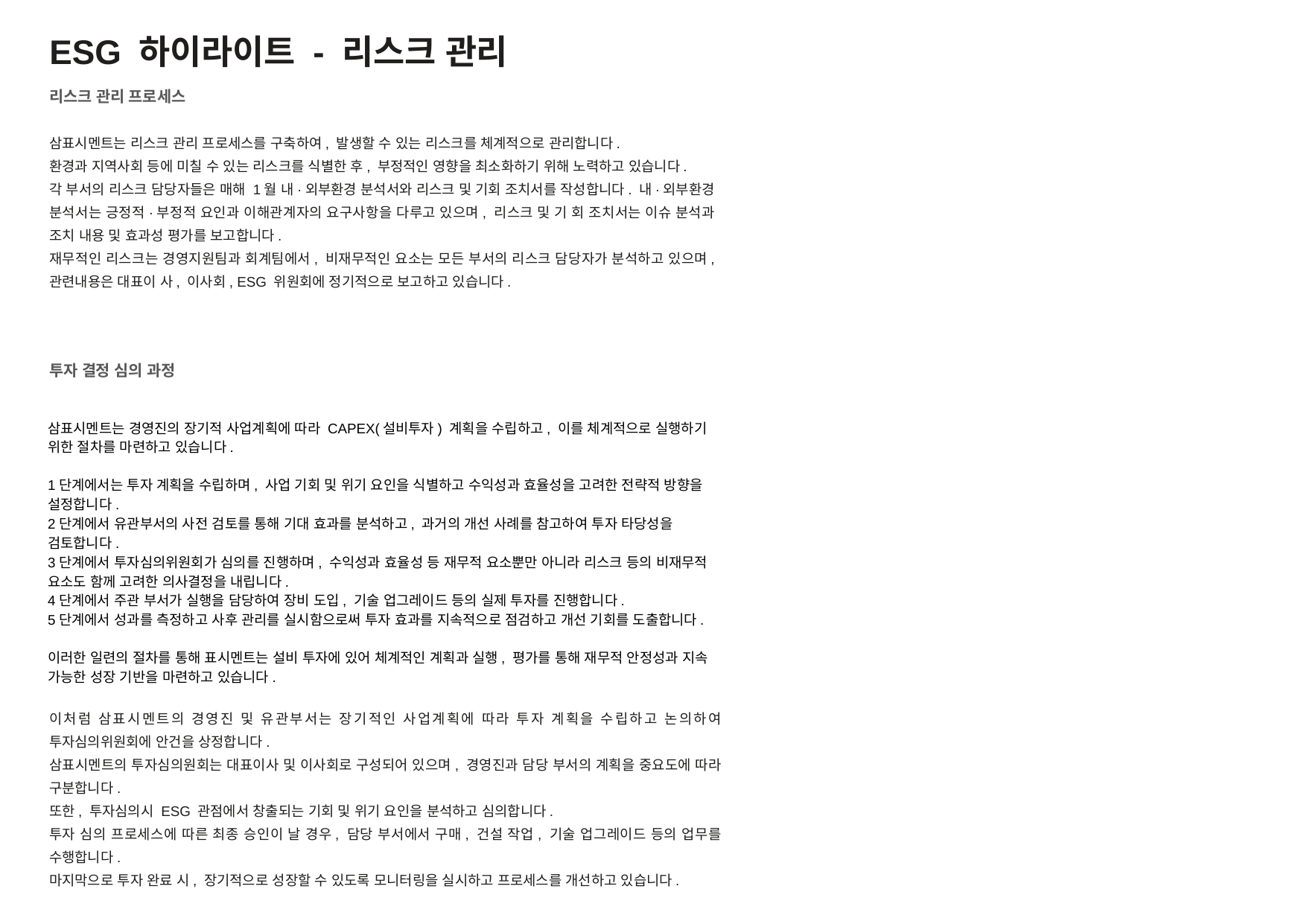

ESG 하이라이트 - 리스크 관리
리스크 관리 프로세스

삼표시멘트는 리스크 관리 프로세스를 구축하여, 발생할 수 있는 리스크를 체계적으로 관리합니다.
환경과 지역사회 등에 미칠 수 있는 리스크를 식별한 후, 부정적인 영향을 최소화하기 위해 노력하고 있습니다.
각 부서의 리스크 담당자들은 매해 1월 내·외부환경 분석서와 리스크 및 기회 조치서를 작성합니다. 내·외부환경 분석서는 긍정적·부정적 요인과 이해관계자의 요구사항을 다루고 있으며, 리스크 및 기 회 조치서는 이슈 분석과 조치 내용 및 효과성 평가를 보고합니다.
재무적인 리스크는 경영지원팀과 회계팀에서, 비재무적인 요소는 모든 부서의 리스크 담당자가 분석하고 있으며, 관련내용은 대표이 사, 이사회, ESG 위원회에 정기적으로 보고하고 있습니다.
투자 결정 심의 과정

삼표시멘트는 경영진의 장기적 사업계획에 따라 CAPEX(설비투자) 계획을 수립하고, 이를 체계적으로 실행하기 위한 절차를 마련하고 있습니다.
1단계에서는 투자 계획을 수립하며, 사업 기회 및 위기 요인을 식별하고 수익성과 효율성을 고려한 전략적 방향을 설정합니다.
2단계에서 유관부서의 사전 검토를 통해 기대 효과를 분석하고, 과거의 개선 사례를 참고하여 투자 타당성을 검토합니다.
3단계에서 투자심의위원회가 심의를 진행하며, 수익성과 효율성 등 재무적 요소뿐만 아니라 리스크 등의 비재무적 요소도 함께 고려한 의사결정을 내립니다.
4단계에서 주관 부서가 실행을 담당하여 장비 도입, 기술 업그레이드 등의 실제 투자를 진행합니다.
5단계에서 성과를 측정하고 사후 관리를 실시함으로써 투자 효과를 지속적으로 점검하고 개선 기회를 도출합니다.
이러한 일련의 절차를 통해 표시멘트는 설비 투자에 있어 체계적인 계획과 실행, 평가를 통해 재무적 안정성과 지속 가능한 성장 기반을 마련하고 있습니다.
이처럼 삼표시멘트의 경영진 및 유관부서는 장기적인 사업계획에 따라 투자 계획을 수립하고 논의하여 투자심의위원회에 안건을 상정합니다.
삼표시멘트의 투자심의원회는 대표이사 및 이사회로 구성되어 있으며, 경영진과 담당 부서의 계획을 중요도에 따라 구분합니다.
또한, 투자심의시 ESG 관점에서 창출되는 기회 및 위기 요인을 분석하고 심의합니다.
투자 심의 프로세스에 따른 최종 승인이 날 경우, 담당 부서에서 구매, 건설 작업, 기술 업그레이드 등의 업무를 수행합니다.
마지막으로 투자 완료 시, 장기적으로 성장할 수 있도록 모니터링을 실시하고 프로세스를 개선하고 있습니다.